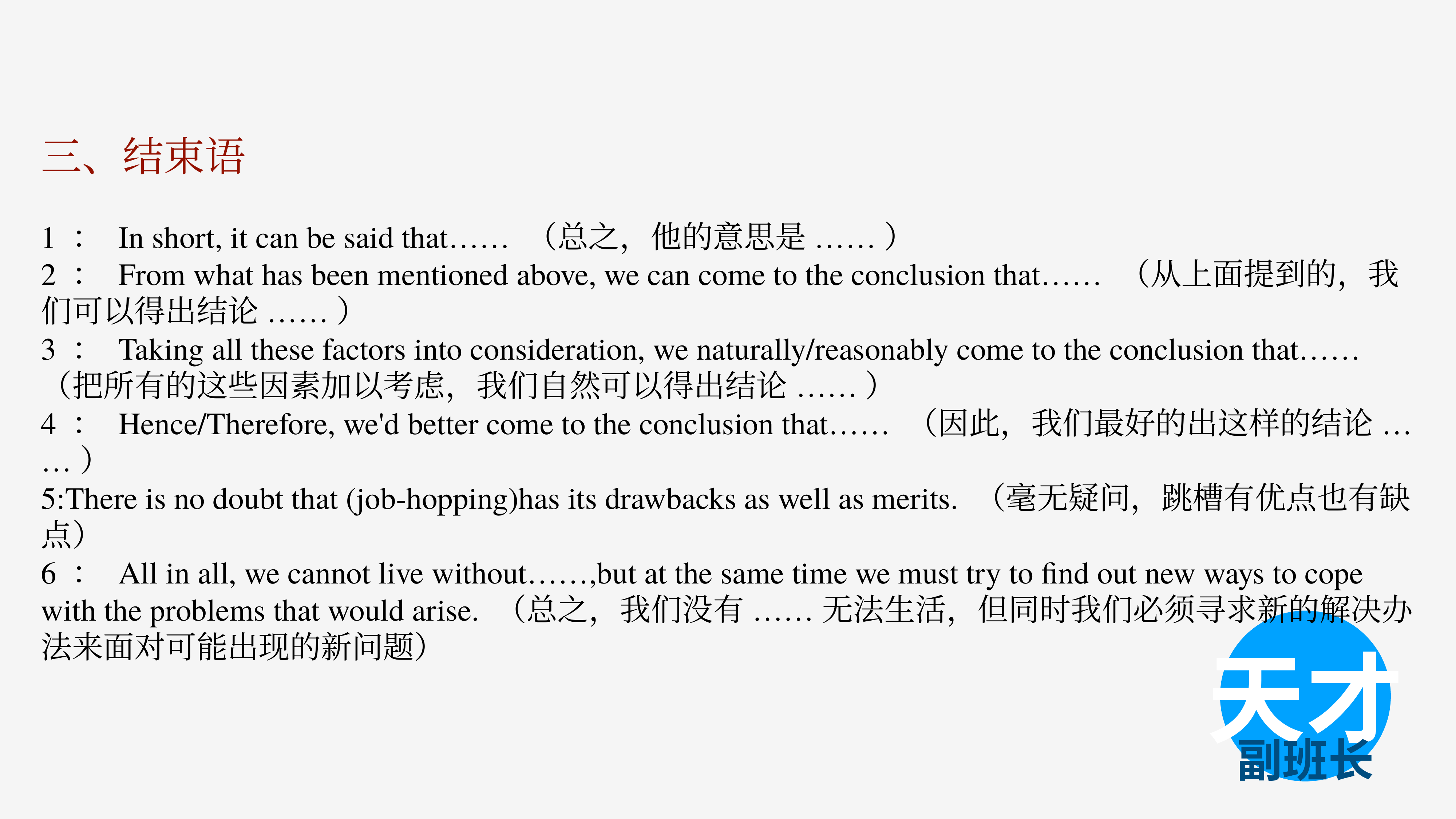

三、结束语

1 ： In short, it can be said that…… （总之，他的意思是 …… ）
2 ： From what has been mentioned above, we can come to the conclusion that…… （从上面提到的，我们可以得出结论 …… ）
3 ： Taking all these factors into consideration, we naturally/reasonably come to the conclusion that…… （把所有的这些因素加以考虑，我们自然可以得出结论 …… ）
4 ： Hence/Therefore, we'd better come to the conclusion that…… （因此，我们最好的出这样的结论 …… ）
5:There is no doubt that (job-hopping)has its drawbacks as well as merits. （毫无疑问，跳槽有优点也有缺点）
6 ： All in all, we cannot live without……,but at the same time we must try to find out new ways to cope with the problems that would arise. （总之，我们没有 …… 无法生活，但同时我们必须寻求新的解决办法来面对可能出现的新问题）